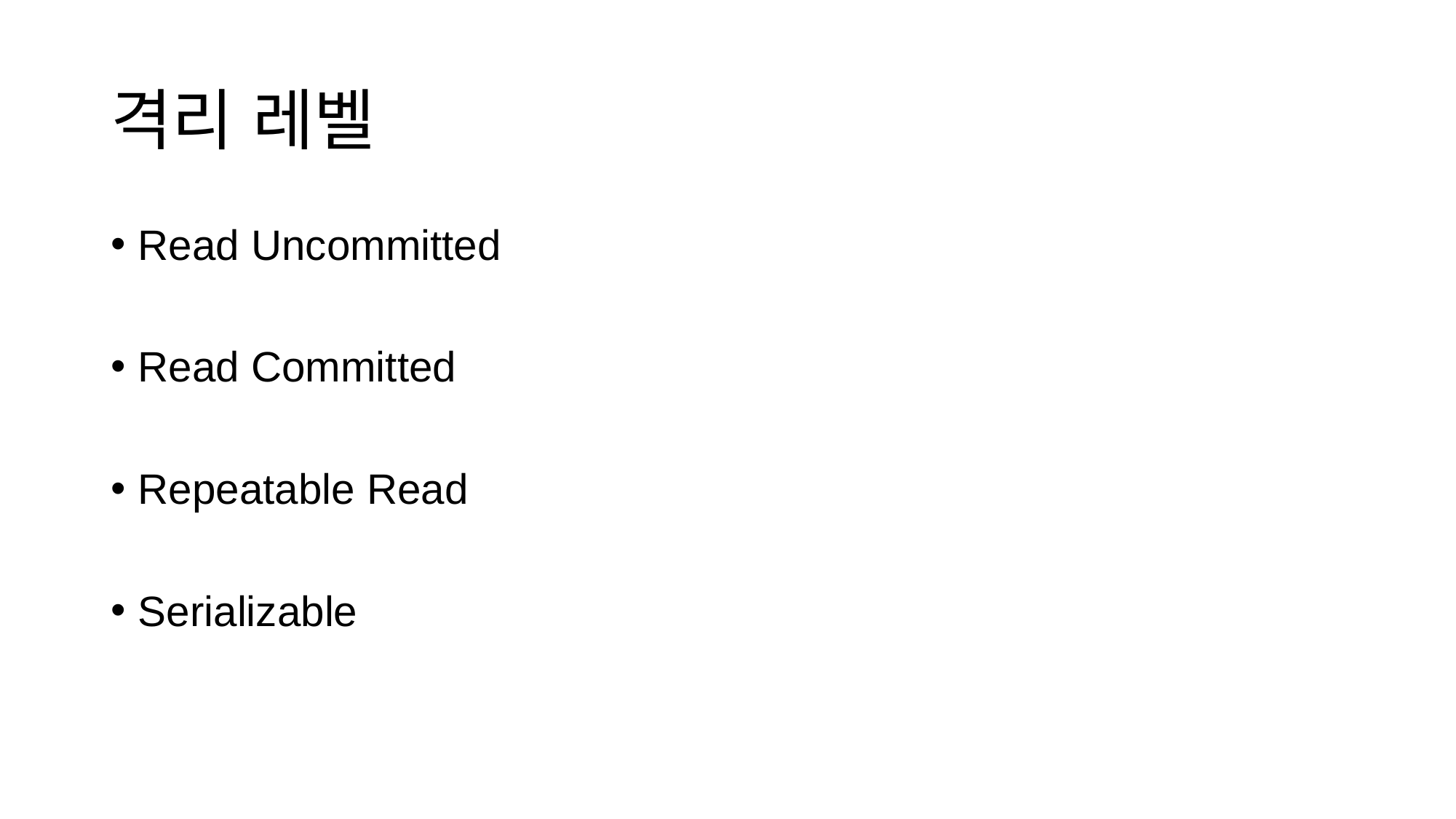

# 격리 레벨
Read Uncommitted

Read Committed

Repeatable Read

Serializable